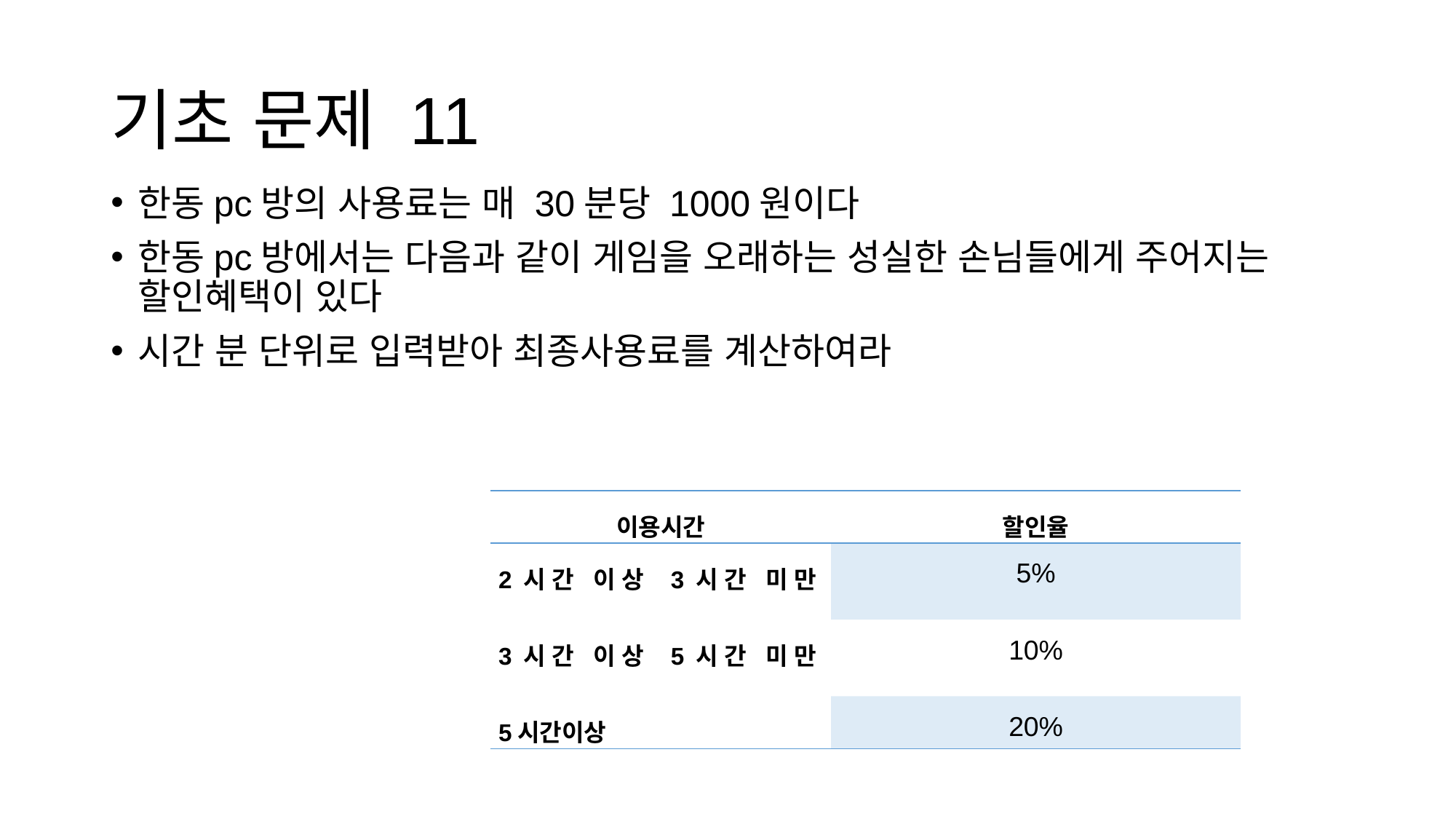

# 기초 문제 11
한동pc방의 사용료는 매 30분당 1000원이다
한동pc방에서는 다음과 같이 게임을 오래하는 성실한 손님들에게 주어지는 할인혜택이 있다
시간 분 단위로 입력받아 최종사용료를 계산하여라
| 이용시간 | 할인율 |
| --- | --- |
| 2시간 이상 3시간 미만 | 5% |
| 3시간 이상 5시간 미만 | 10% |
| 5시간이상 | 20% |